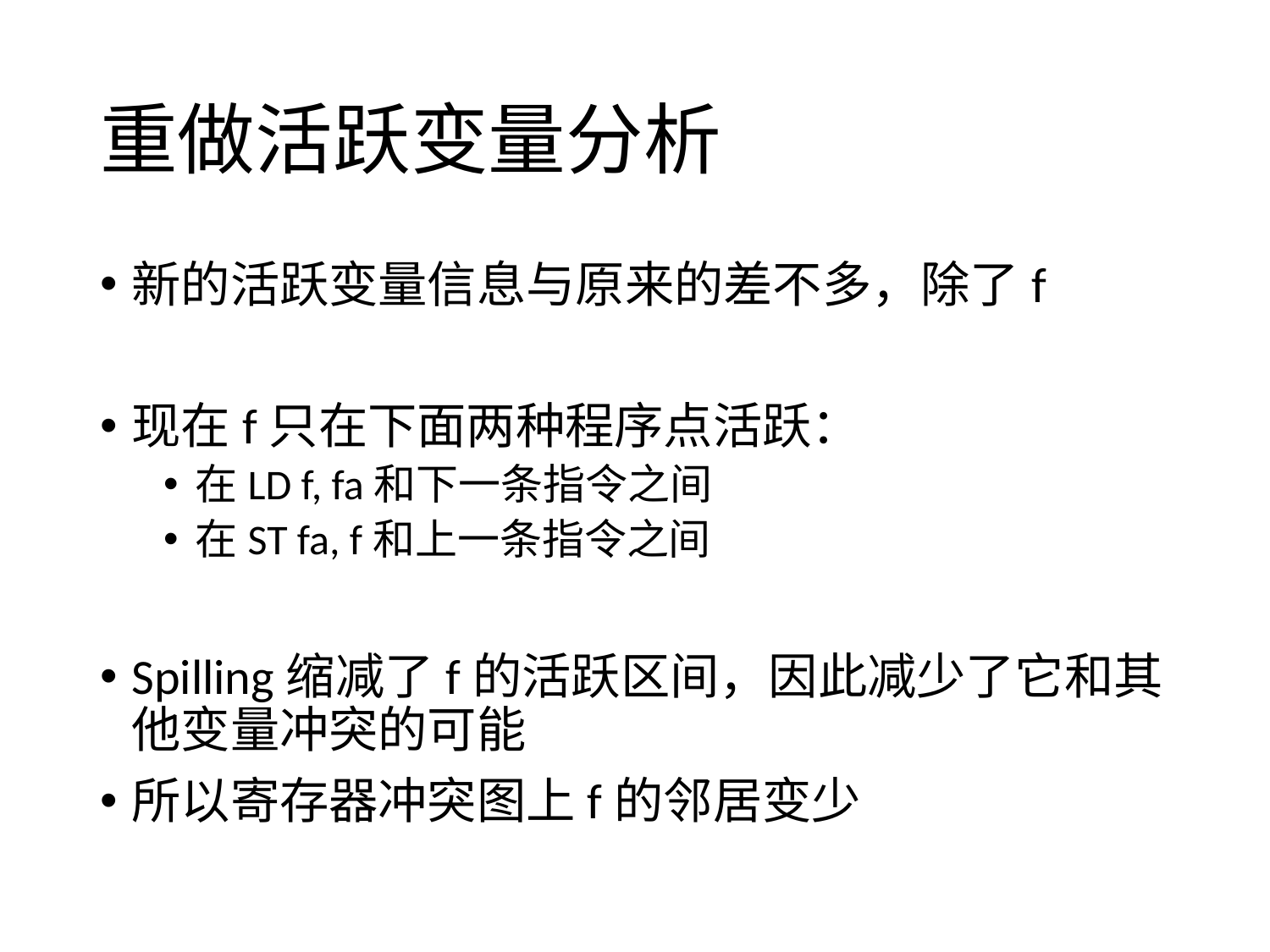

# 重做活跃变量分析
新的活跃变量信息与原来的差不多，除了f

现在f只在下面两种程序点活跃：
在LD f, fa和下一条指令之间
在ST fa, f和上一条指令之间

Spilling缩减了f的活跃区间，因此减少了它和其他变量冲突的可能
所以寄存器冲突图上f的邻居变少